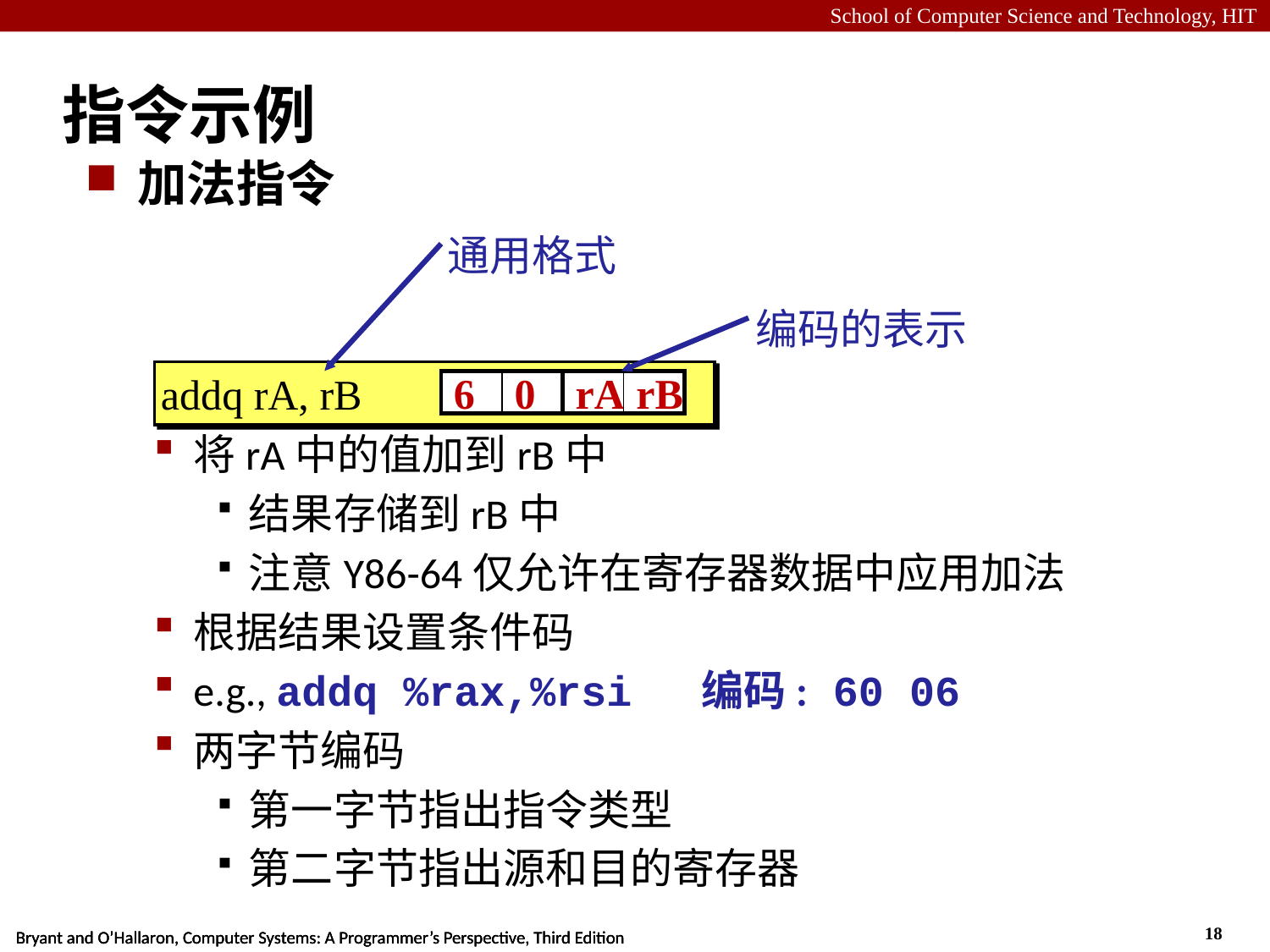

# 指令示例
加法指令

将rA中的值加到rB中
结果存储到rB中
注意Y86-64仅允许在寄存器数据中应用加法
根据结果设置条件码
e.g., addq %rax,%rsi	编码: 60 06
两字节编码
第一字节指出指令类型
第二字节指出源和目的寄存器
通用格式

编码的表示

addq rA, rB
6

0
rA

rB